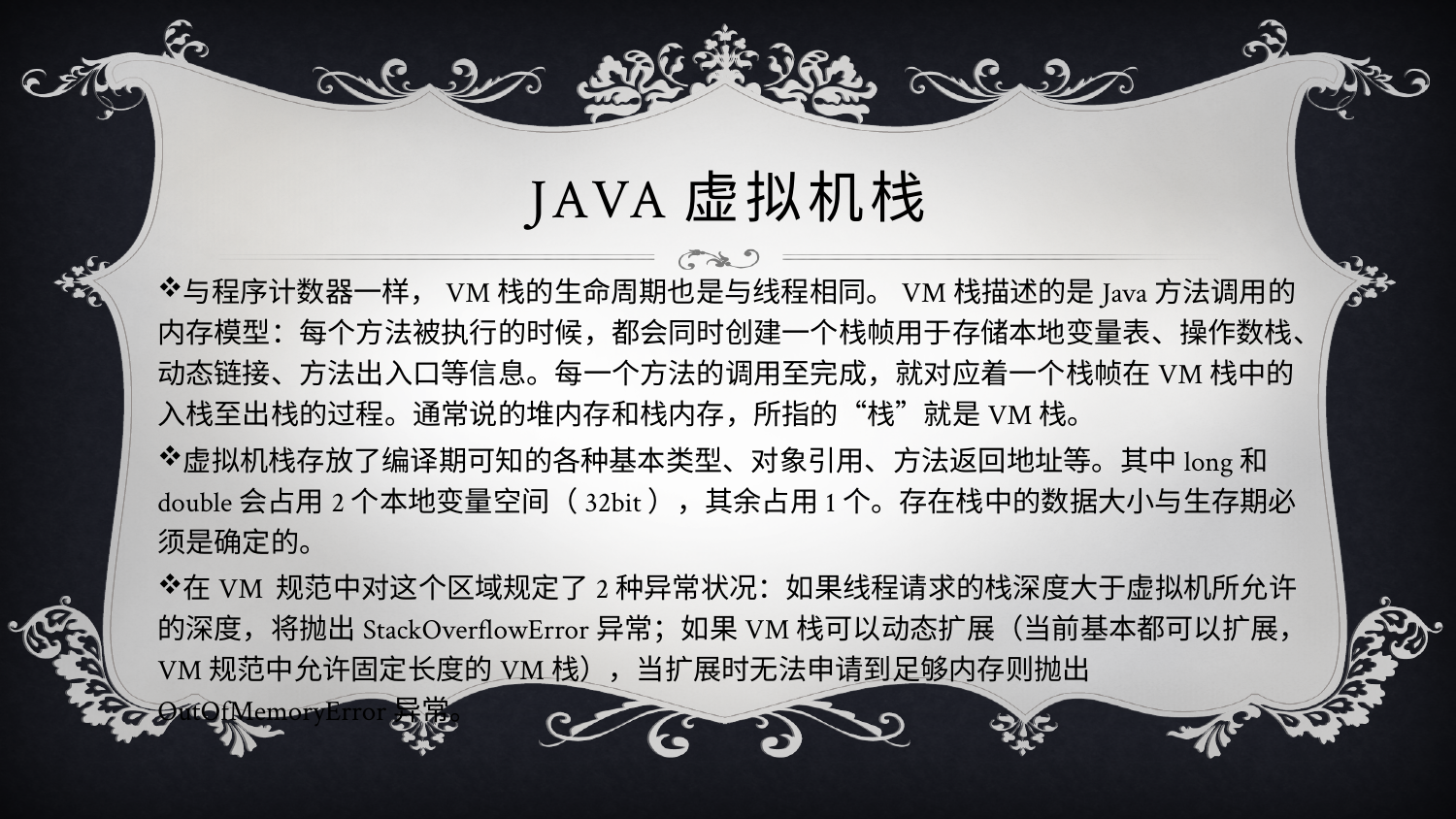

# Java虚拟机栈
与程序计数器一样，VM栈的生命周期也是与线程相同。VM栈描述的是Java方法调用的内存模型：每个方法被执行的时候，都会同时创建一个栈帧用于存储本地变量表、操作数栈、动态链接、方法出入口等信息。每一个方法的调用至完成，就对应着一个栈帧在VM栈中的入栈至出栈的过程。通常说的堆内存和栈内存，所指的“栈”就是VM栈。
虚拟机栈存放了编译期可知的各种基本类型、对象引用、方法返回地址等。其中long和double会占用2个本地变量空间（32bit），其余占用1个。存在栈中的数据大小与生存期必须是确定的。
在VM 规范中对这个区域规定了2种异常状况：如果线程请求的栈深度大于虚拟机所允许的深度，将抛出StackOverflowError异常；如果VM栈可以动态扩展（当前基本都可以扩展，VM规范中允许固定长度的VM栈），当扩展时无法申请到足够内存则抛出OutOfMemoryError异常。